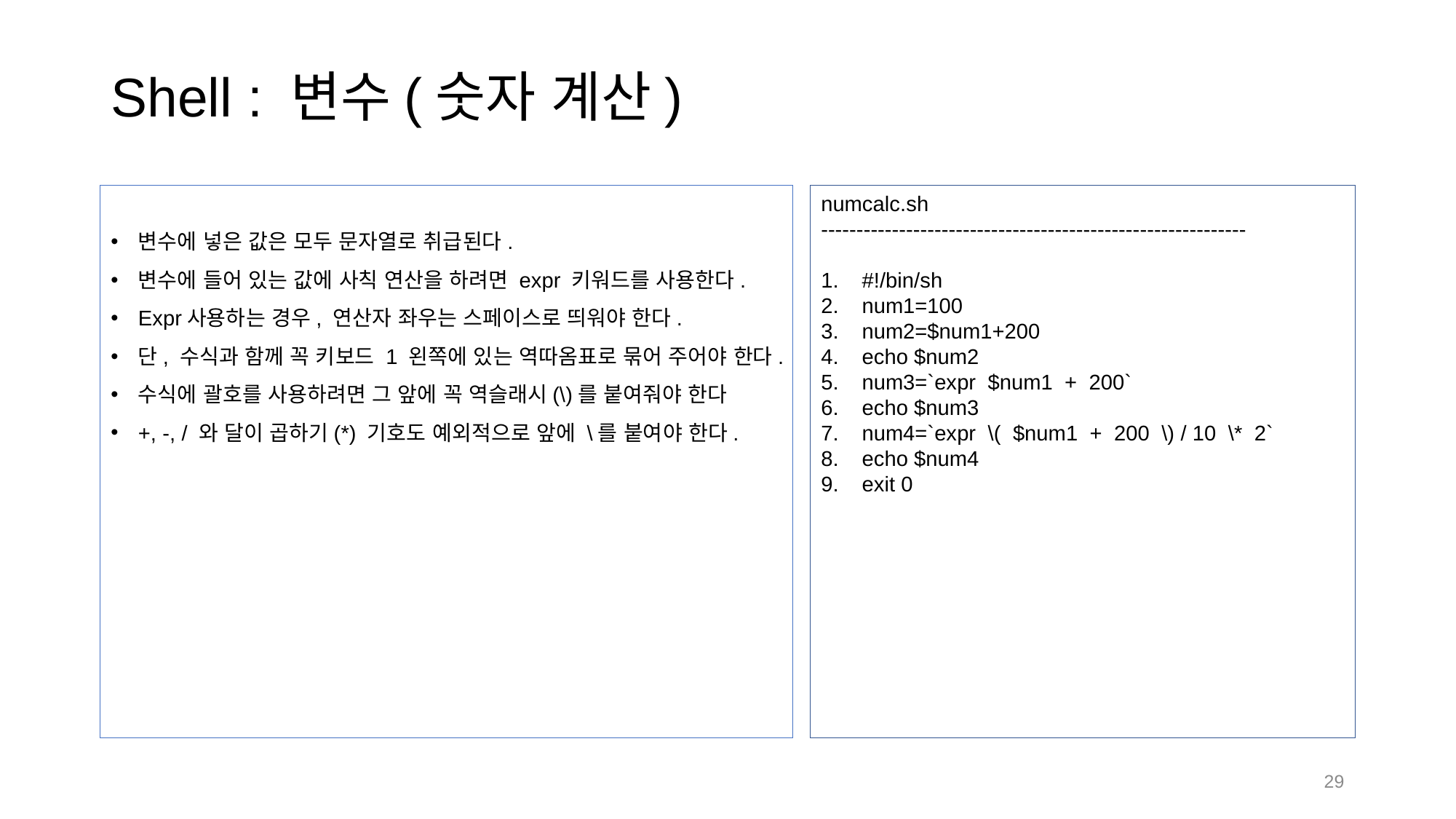

# Shell : 변수(숫자 계산)

변수에 넣은 값은 모두 문자열로 취급된다.
변수에 들어 있는 값에 사칙 연산을 하려면 expr 키워드를 사용한다.
Expr사용하는 경우, 연산자 좌우는 스페이스로 띄워야 한다.
단, 수식과 함께 꼭 키보드 1 왼쪽에 있는 역따옴표로 묶어 주어야 한다.
수식에 괄호를 사용하려면 그 앞에 꼭 역슬래시(\)를 붙여줘야 한다
+, -, / 와 달이 곱하기(*) 기호도 예외적으로 앞에 \를 붙여야 한다.

numcalc.sh
------------------------------------------------------------

#!/bin/sh
num1=100
num2=$num1+200
echo $num2
num3=`expr  $num1  +  200`
echo $num3
num4=`expr  \(  $num1  +  200  \) / 10  \*  2`
echo $num4
exit 0
29